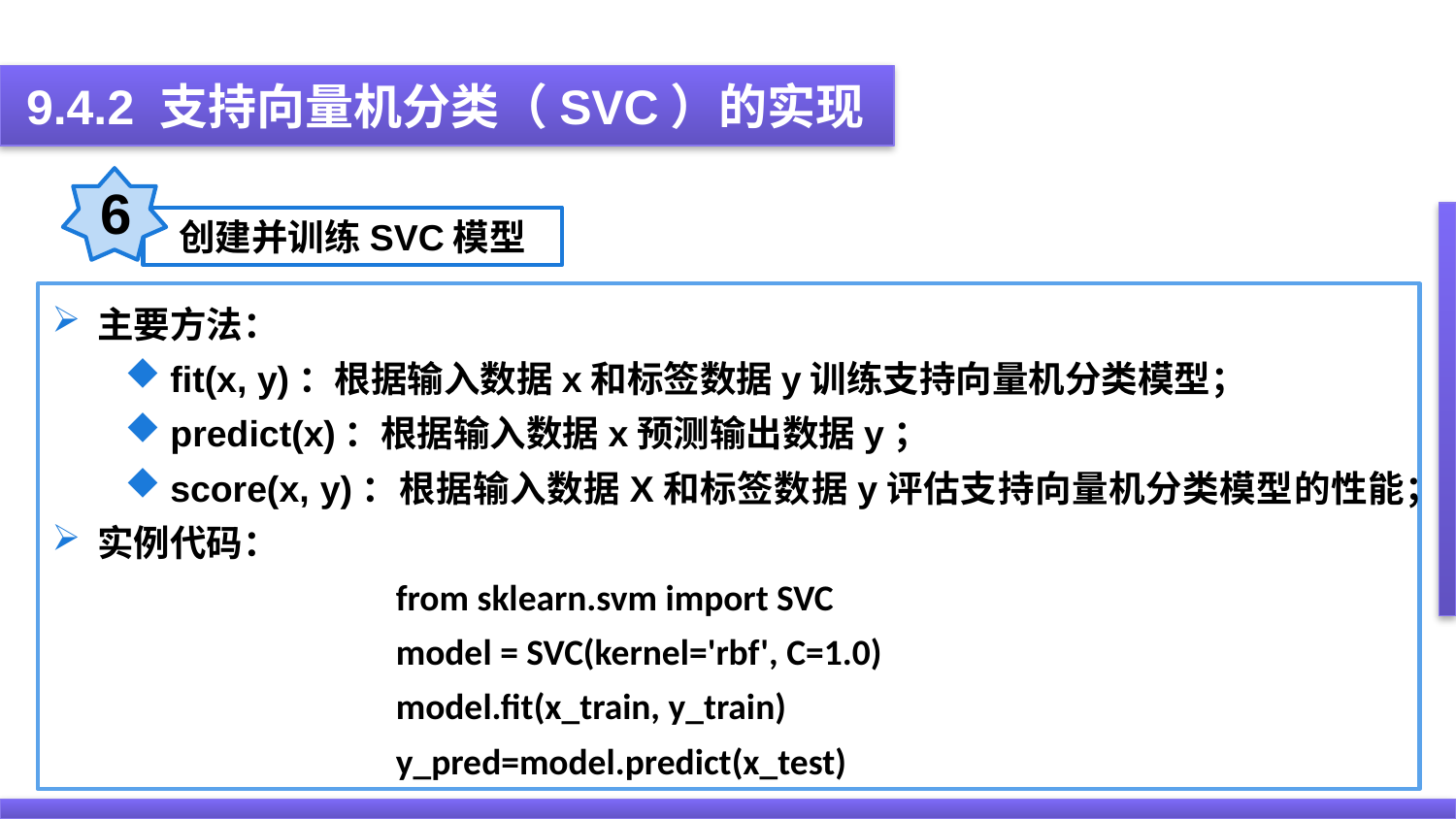

9.4.2 支持向量机分类（SVC）的实现
6
创建并训练SVC模型
主要方法：
fit(x, y)：根据输入数据x和标签数据y训练支持向量机分类模型；
predict(x)：根据输入数据x预测输出数据y；
score(x, y)：根据输入数据X和标签数据y评估支持向量机分类模型的性能；
实例代码：
from sklearn.svm import SVC
model = SVC(kernel='rbf', C=1.0)
model.fit(x_train, y_train)
y_pred=model.predict(x_test)